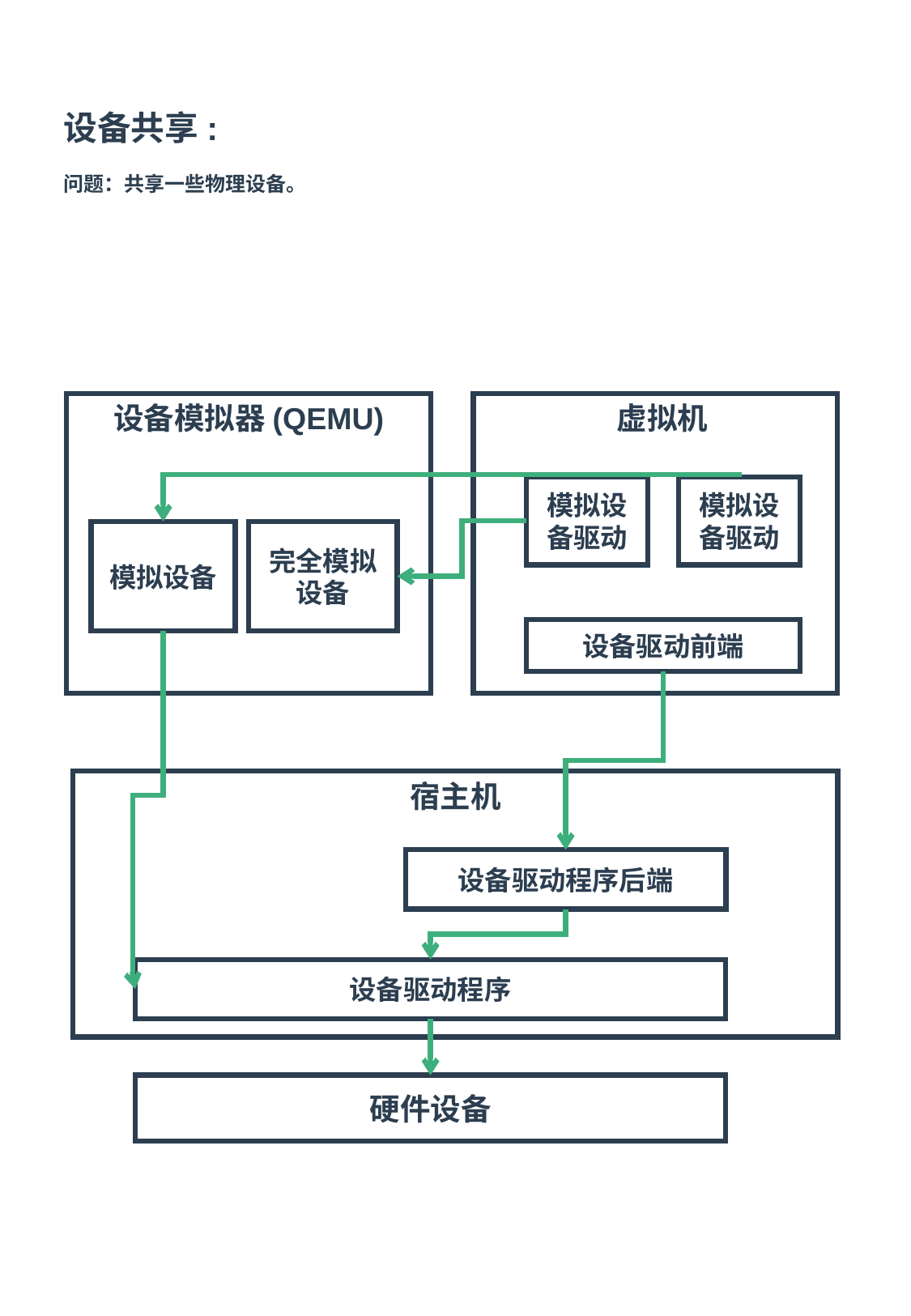

设备共享:

问题：共享一些物理设备。

设备模拟器(QEMU)
 虚拟机
模拟设备驱动
模拟设备驱动
模拟设备
完全模拟设备
设备驱动前端
宿主机
设备驱动程序后端
设备驱动程序
硬件设备